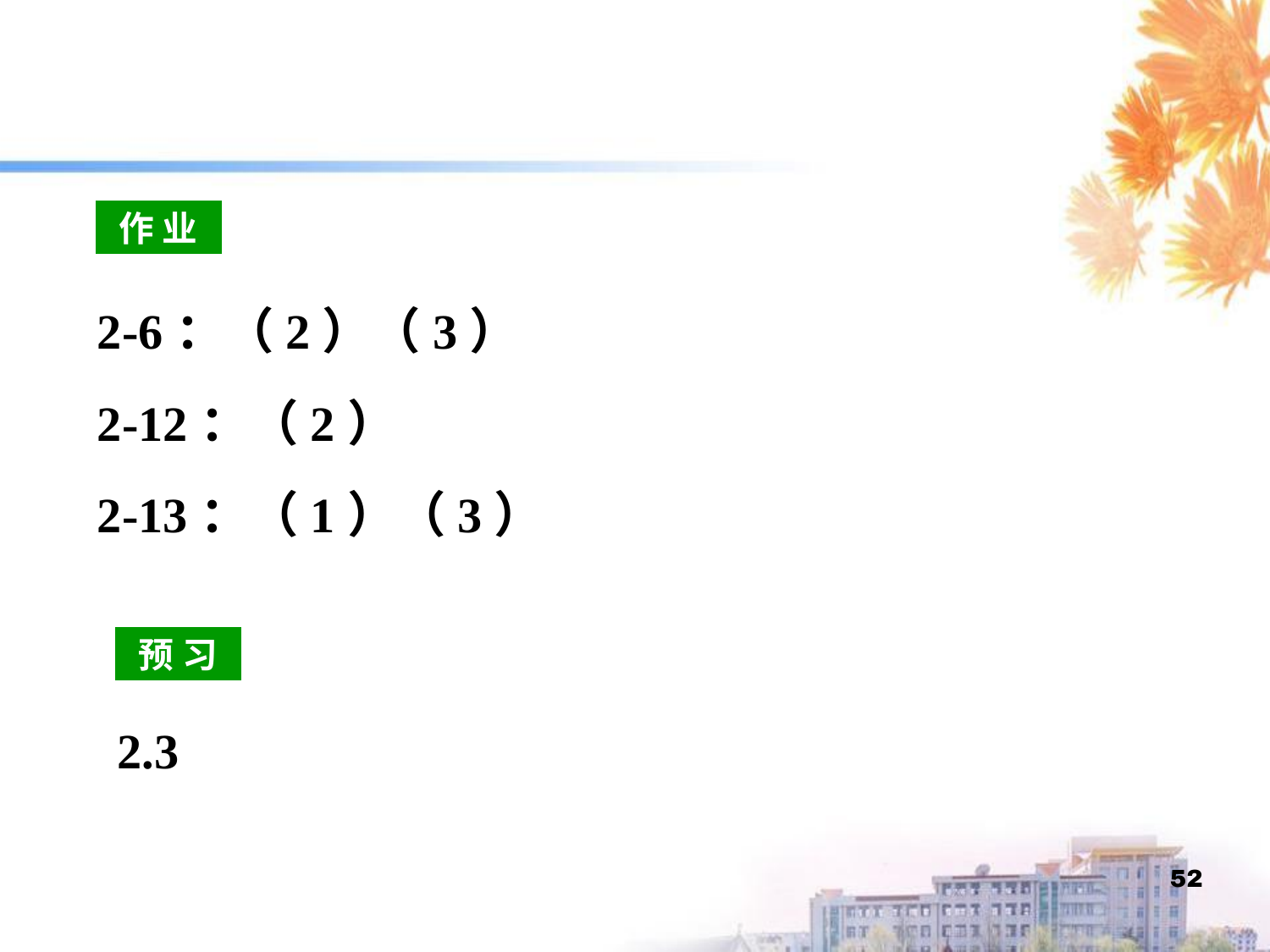

作 业
2-6：（2）（3）
2-12：（2）
2-13：（1）（3）

预 习
2.3
52